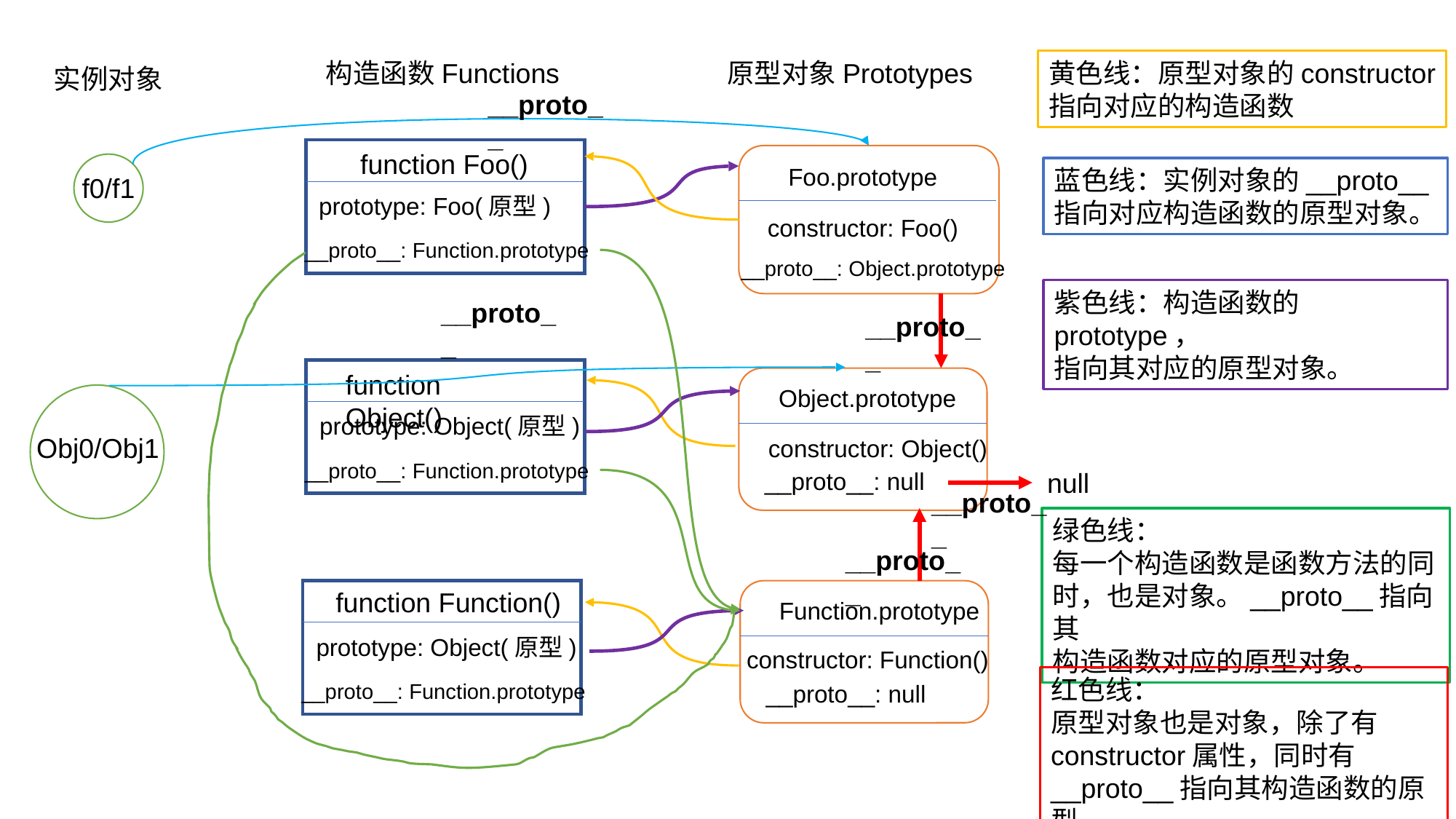

黄色线：原型对象的constructor
指向对应的构造函数
构造函数Functions
原型对象Prototypes
实例对象
__proto__

function Foo()

Foo.prototype
蓝色线：实例对象的__proto__
指向对应构造函数的原型对象。
f0/f1
prototype: Foo(原型)
constructor: Foo()
__proto__: Function.prototype
__proto__: Object.prototype

紫色线：构造函数的prototype，
指向其对应的原型对象。
__proto__
__proto__

function Object()

Object.prototype

prototype: Object(原型)
Obj0/Obj1
constructor: Object()
__proto__: Function.prototype
null
__proto__: null
__proto__
绿色线：
每一个构造函数是函数方法的同
时，也是对象。__proto__指向其
构造函数对应的原型对象。
__proto__
function Function()

Function.prototype
prototype: Object(原型)
constructor: Function()
红色线：
原型对象也是对象，除了有constructor属性，同时有__proto__指向其构造函数的原型。
__proto__: Function.prototype
__proto__: null